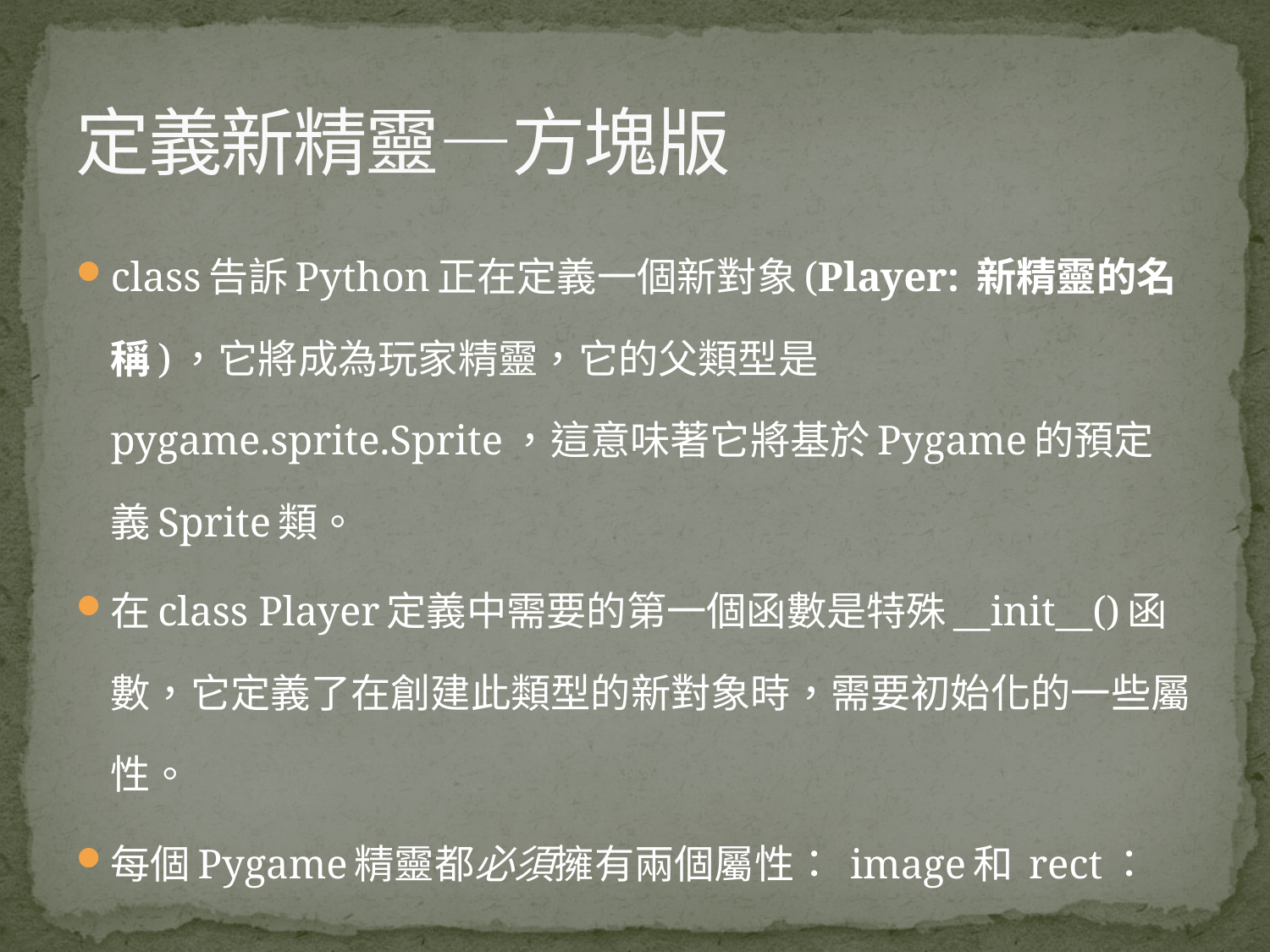

# 定義新精靈—方塊版
class告訴Python正在定義一個新對象(Player: 新精靈的名稱)，它將成為玩家精靈，它的父類型是pygame.sprite.Sprite，這意味著它將基於Pygame的預定義Sprite類。
在class Player定義中需要的第一個函數是特殊__init__()函數，它定義了在創建此類型的新對象時，需要初始化的一些屬性。
每個Pygame精靈都必須擁有兩個屬性： image和 rect：